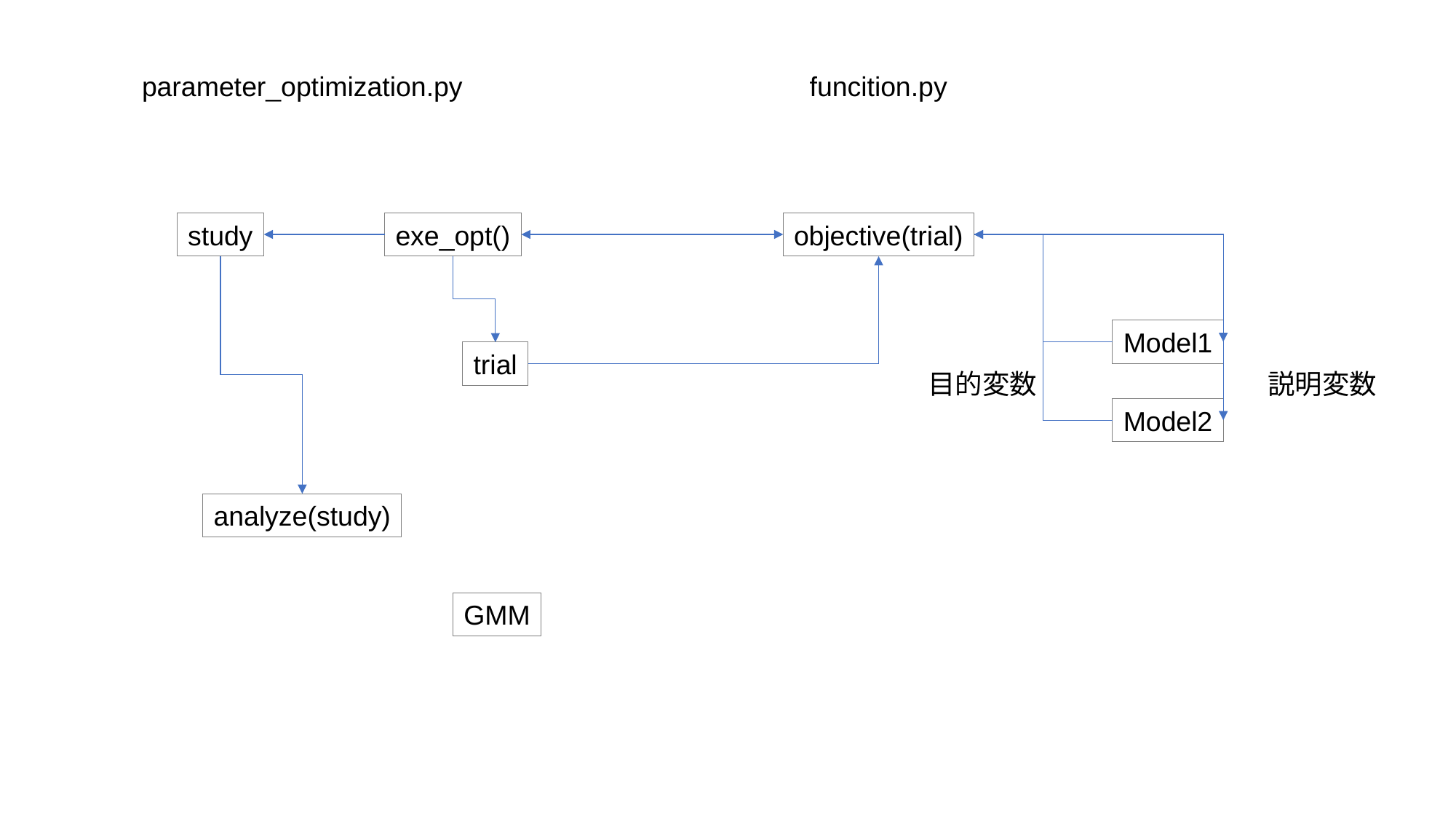

parameter_optimization.py
funcition.py
study
exe_opt()
objective(trial)
Model1
trial
説明変数
目的変数
Model2
analyze(study)
GMM